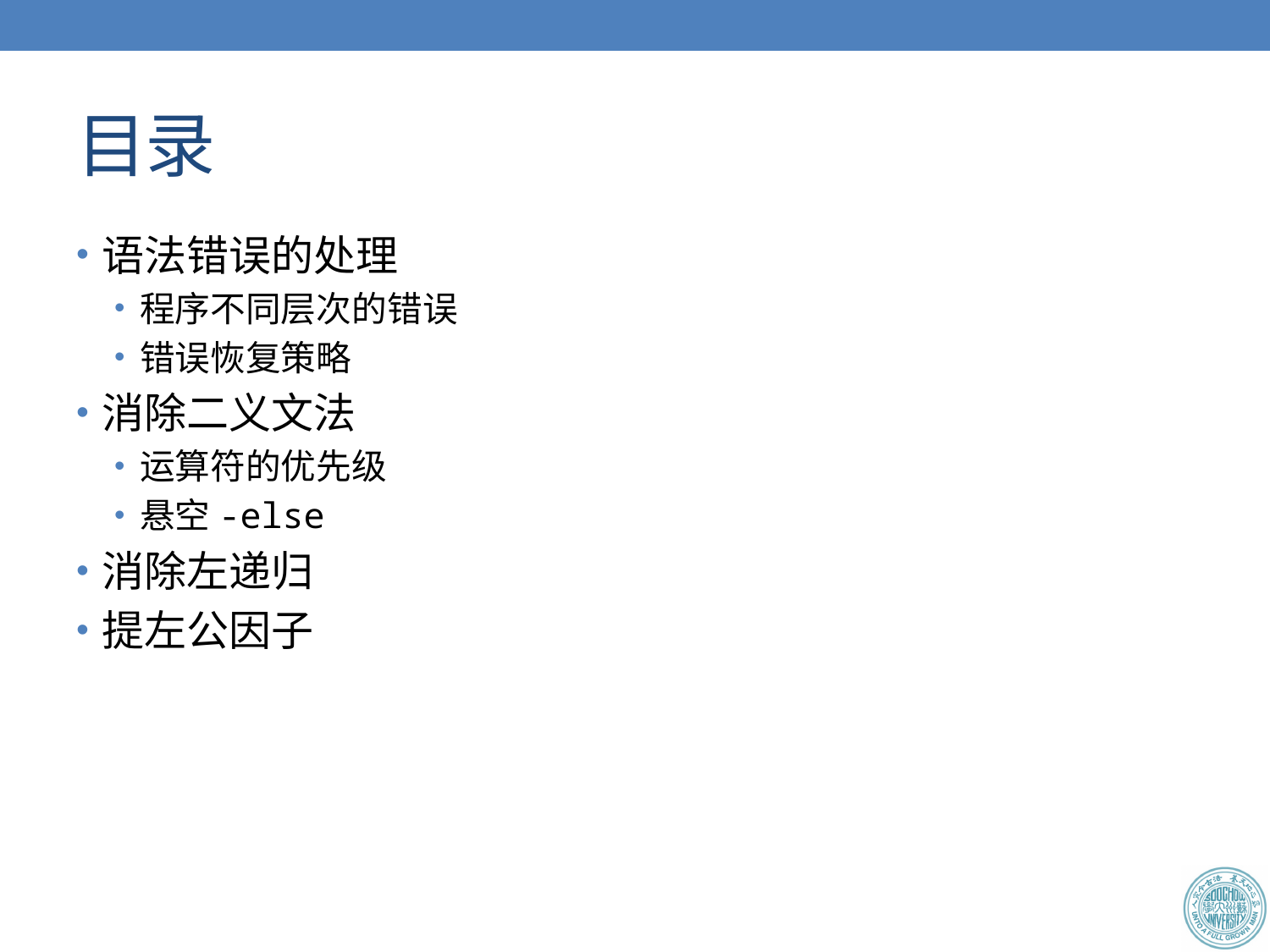

# 目录
语法错误的处理
程序不同层次的错误
错误恢复策略
消除二义文法
运算符的优先级
悬空-else
消除左递归
提左公因子